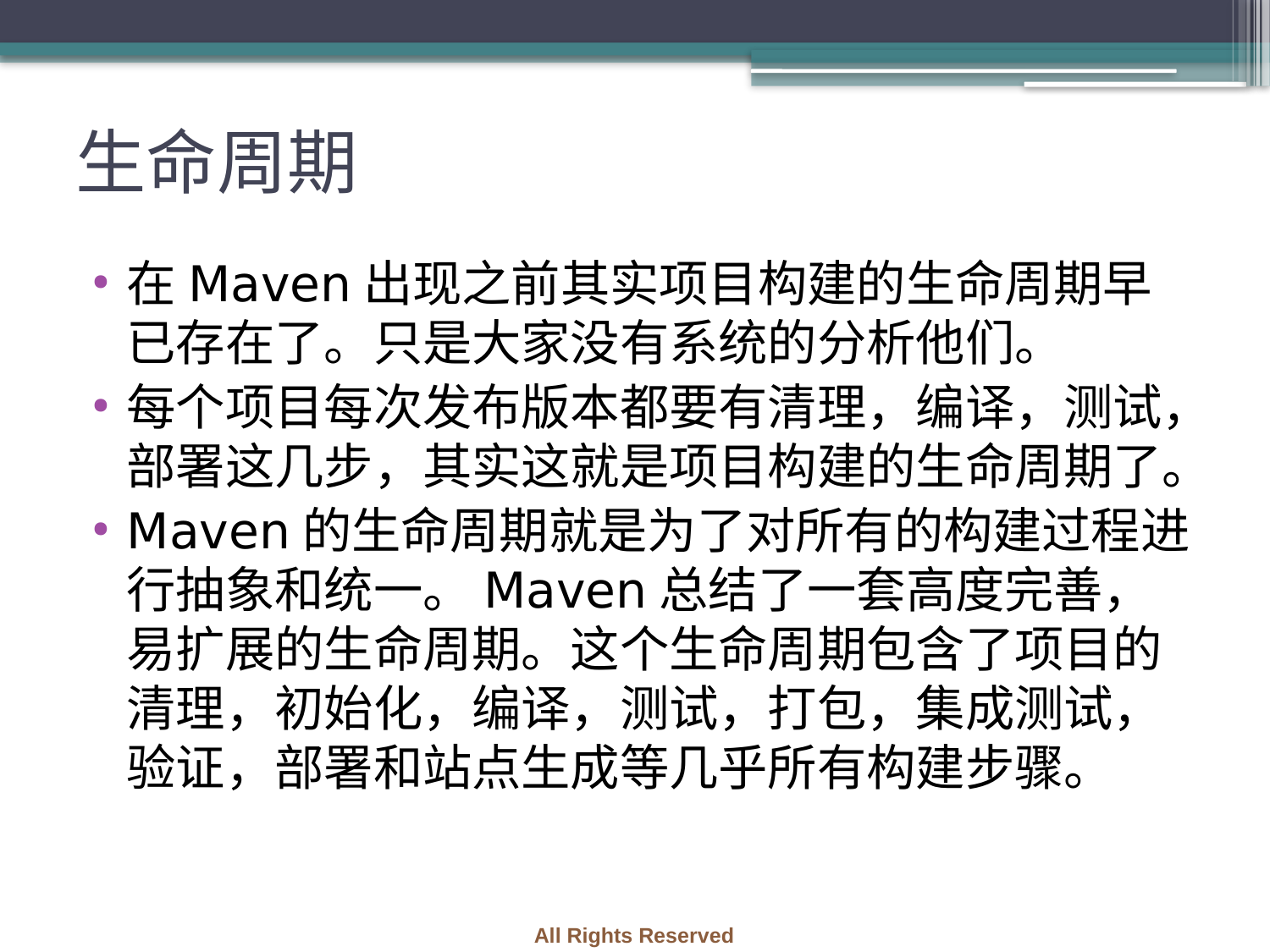

# 生命周期
在Maven出现之前其实项目构建的生命周期早已存在了。只是大家没有系统的分析他们。
每个项目每次发布版本都要有清理，编译，测试，部署这几步，其实这就是项目构建的生命周期了。
Maven的生命周期就是为了对所有的构建过程进行抽象和统一。Maven总结了一套高度完善，易扩展的生命周期。这个生命周期包含了项目的清理，初始化，编译，测试，打包，集成测试，验证，部署和站点生成等几乎所有构建步骤。